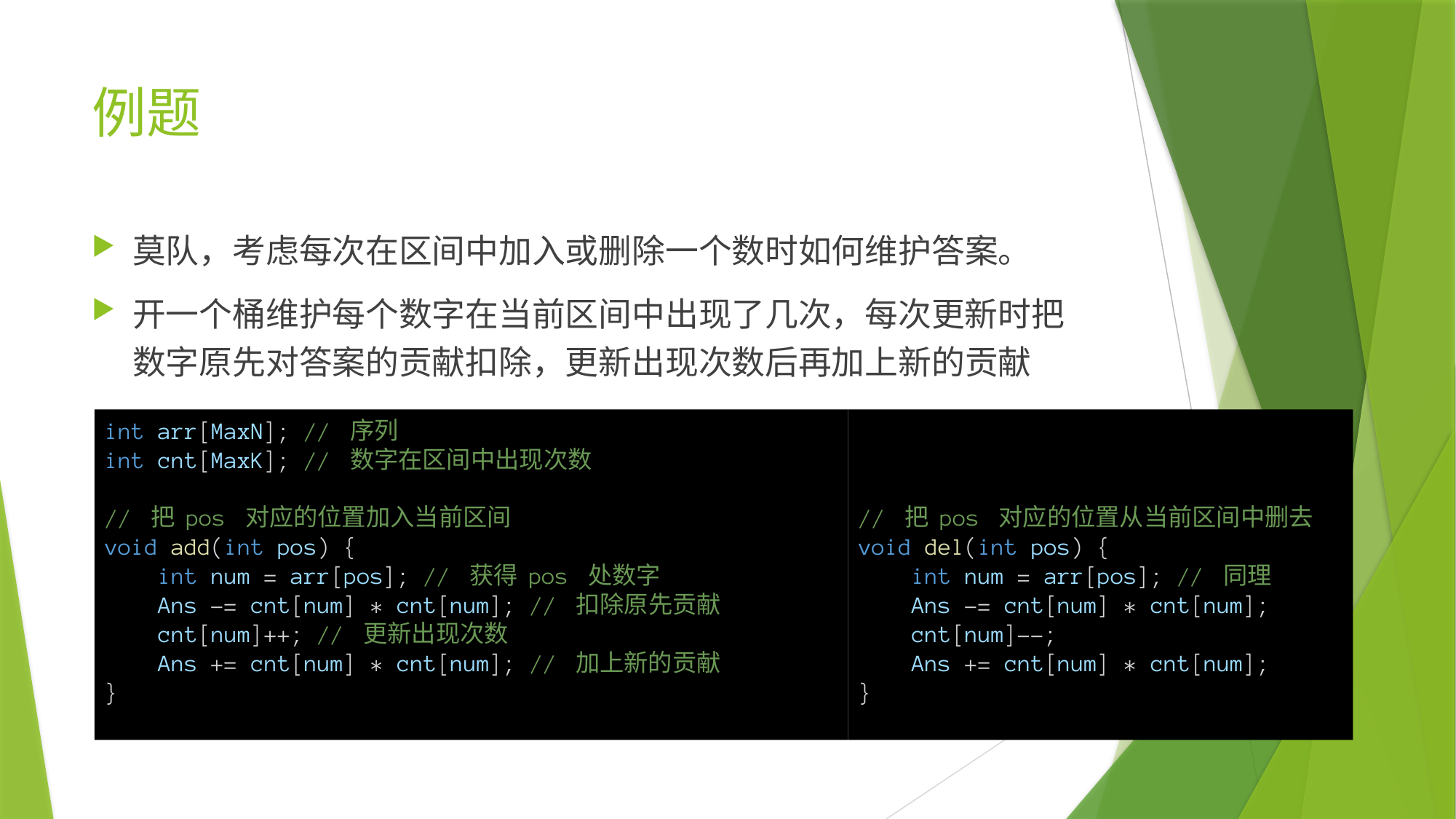

# 例题
莫队，考虑每次在区间中加入或删除一个数时如何维护答案。
开一个桶维护每个数字在当前区间中出现了几次，每次更新时把数字原先对答案的贡献扣除，更新出现次数后再加上新的贡献
int arr[MaxN]; // 序列
int cnt[MaxK]; // 数字在区间中出现次数

// 把 pos 对应的位置加入当前区间
void add(int pos) {
    int num = arr[pos]; // 获得 pos 处数字
    Ans -= cnt[num] * cnt[num]; // 扣除原先贡献
    cnt[num]++; // 更新出现次数
    Ans += cnt[num] * cnt[num]; // 加上新的贡献
}

// 把 pos 对应的位置从当前区间中删去
void del(int pos) {
    int num = arr[pos]; // 同理
    Ans -= cnt[num] * cnt[num];
    cnt[num]--;
    Ans += cnt[num] * cnt[num];
}